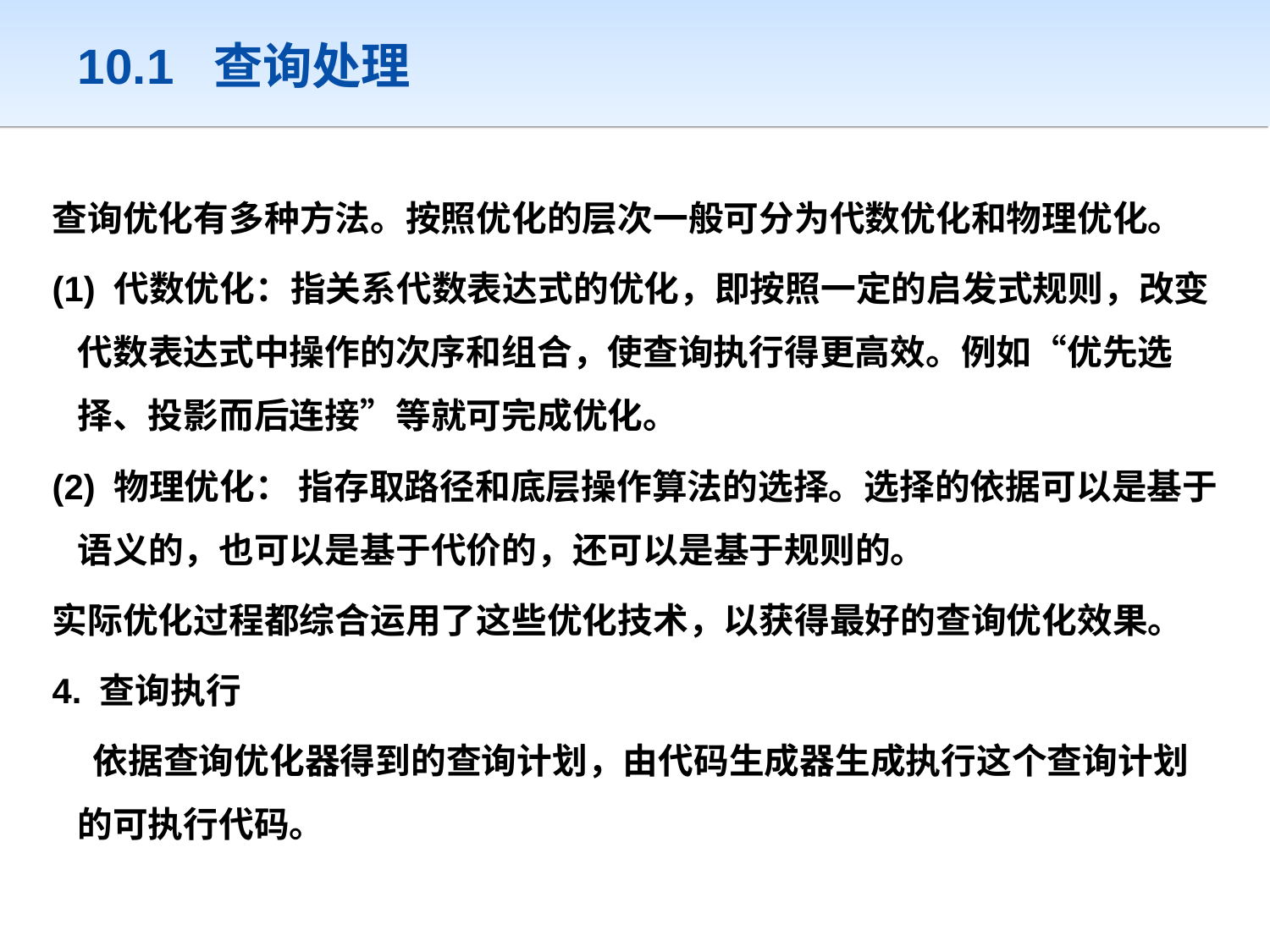

# 10.1  查询处理
查询优化有多种方法。按照优化的层次一般可分为代数优化和物理优化。
(1) 代数优化：指关系代数表达式的优化，即按照一定的启发式规则，改变代数表达式中操作的次序和组合，使查询执行得更高效。例如“优先选择、投影而后连接”等就可完成优化。
(2) 物理优化： 指存取路径和底层操作算法的选择。选择的依据可以是基于语义的，也可以是基于代价的，还可以是基于规则的。
实际优化过程都综合运用了这些优化技术，以获得最好的查询优化效果。
4. 查询执行
    依据查询优化器得到的查询计划，由代码生成器生成执行这个查询计划的可执行代码。